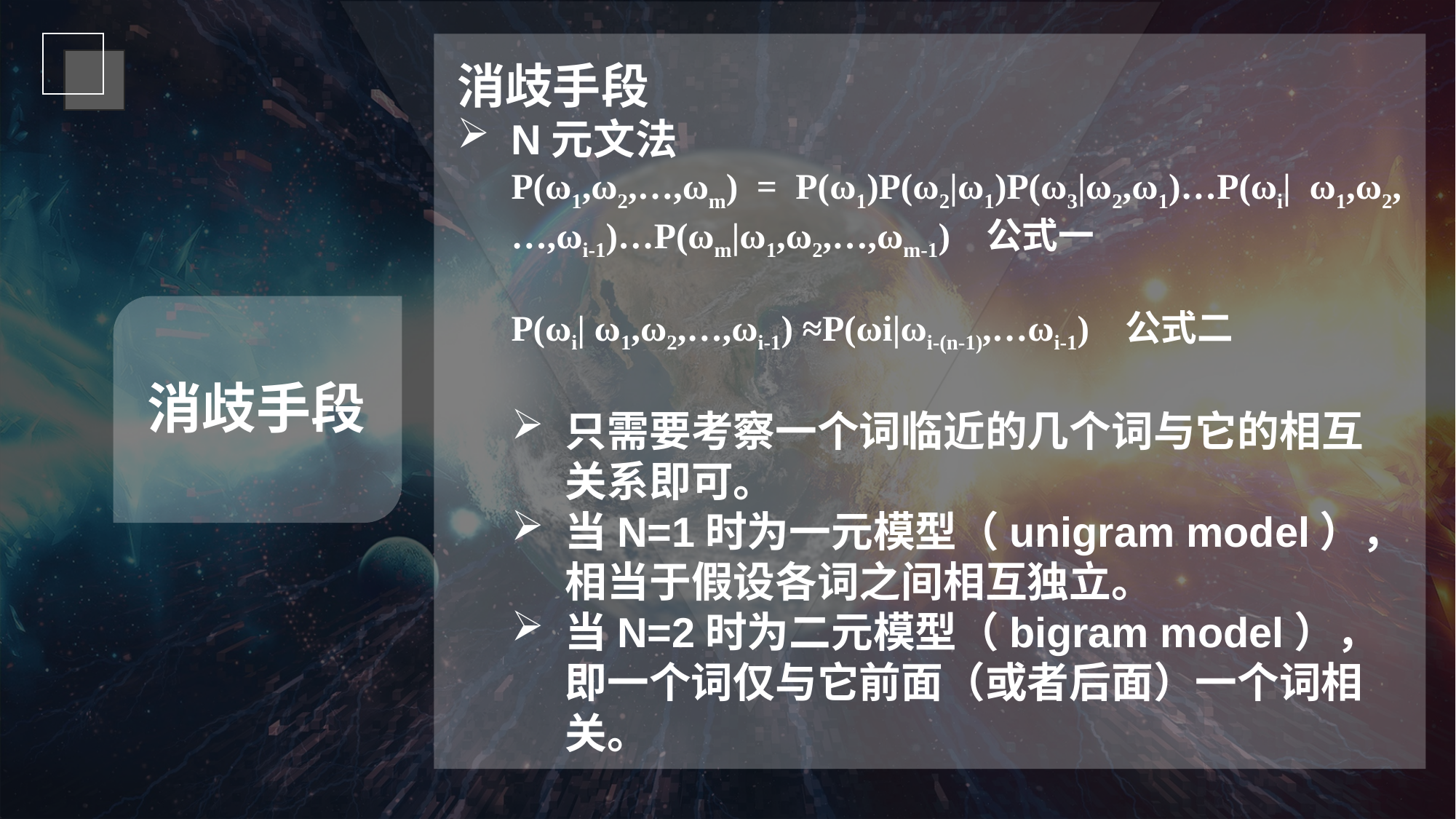

消歧手段
N元文法
P(ω1,ω2,…,ωm) = P(ω1)P(ω2|ω1)P(ω3|ω2,ω1)…P(ωi| ω1,ω2,…,ωi-1)…P(ωm|ω1,ω2,…,ωm-1)   公式一

P(ωi| ω1,ω2,…,ωi-1) ≈P(ωi|ωi-(n-1),…ωi-1)   公式二

只需要考察一个词临近的几个词与它的相互关系即可。
当N=1时为一元模型（unigram model），相当于假设各词之间相互独立。
当N=2时为二元模型（bigram model），即一个词仅与它前面（或者后面）一个词相关。

消歧手段